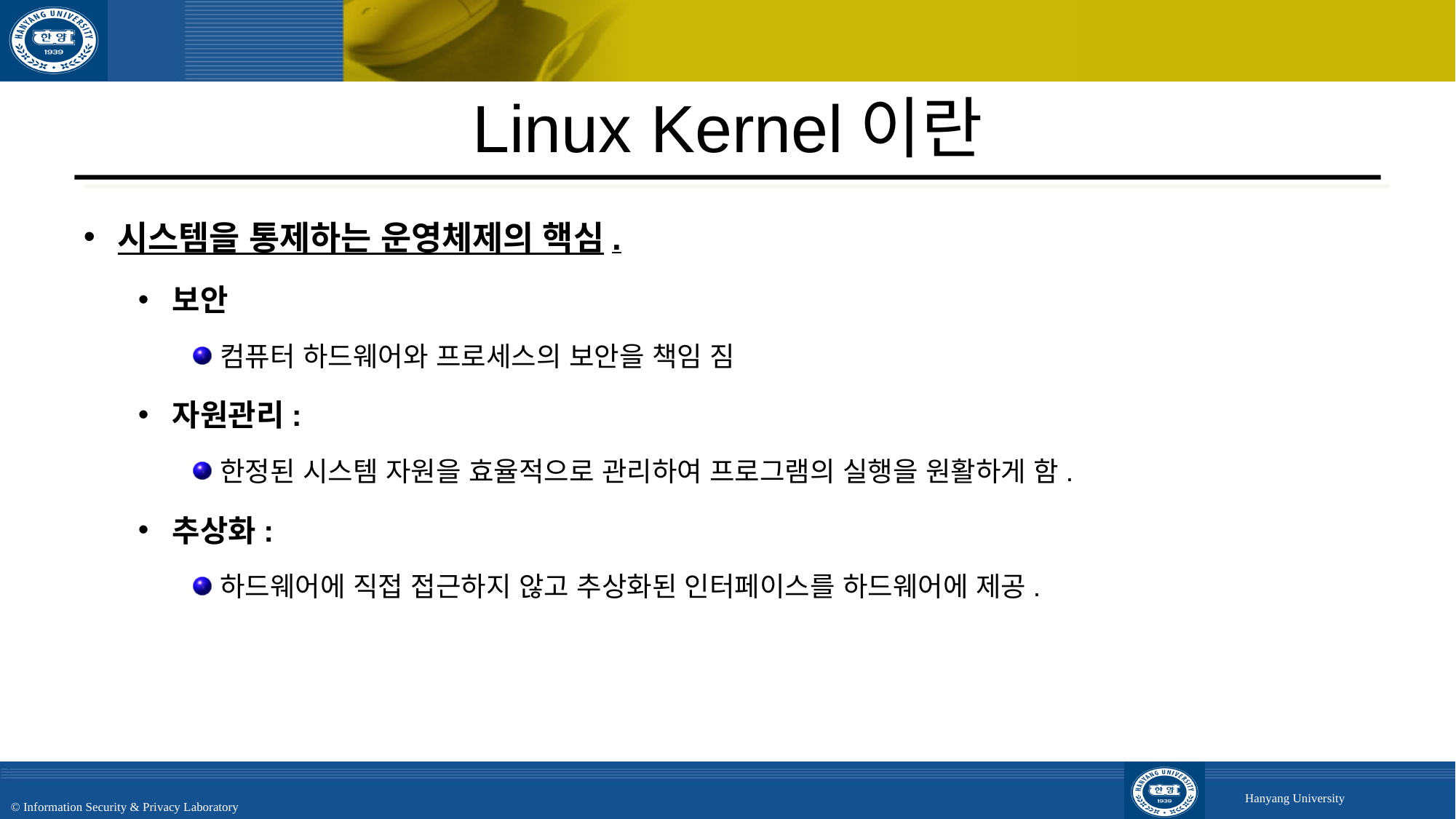

# Linux Kernel이란
시스템을 통제하는 운영체제의 핵심.
보안
컴퓨터 하드웨어와 프로세스의 보안을 책임 짐
자원관리:
한정된 시스템 자원을 효율적으로 관리하여 프로그램의 실행을 원활하게 함.
추상화:
하드웨어에 직접 접근하지 않고 추상화된 인터페이스를 하드웨어에 제공.